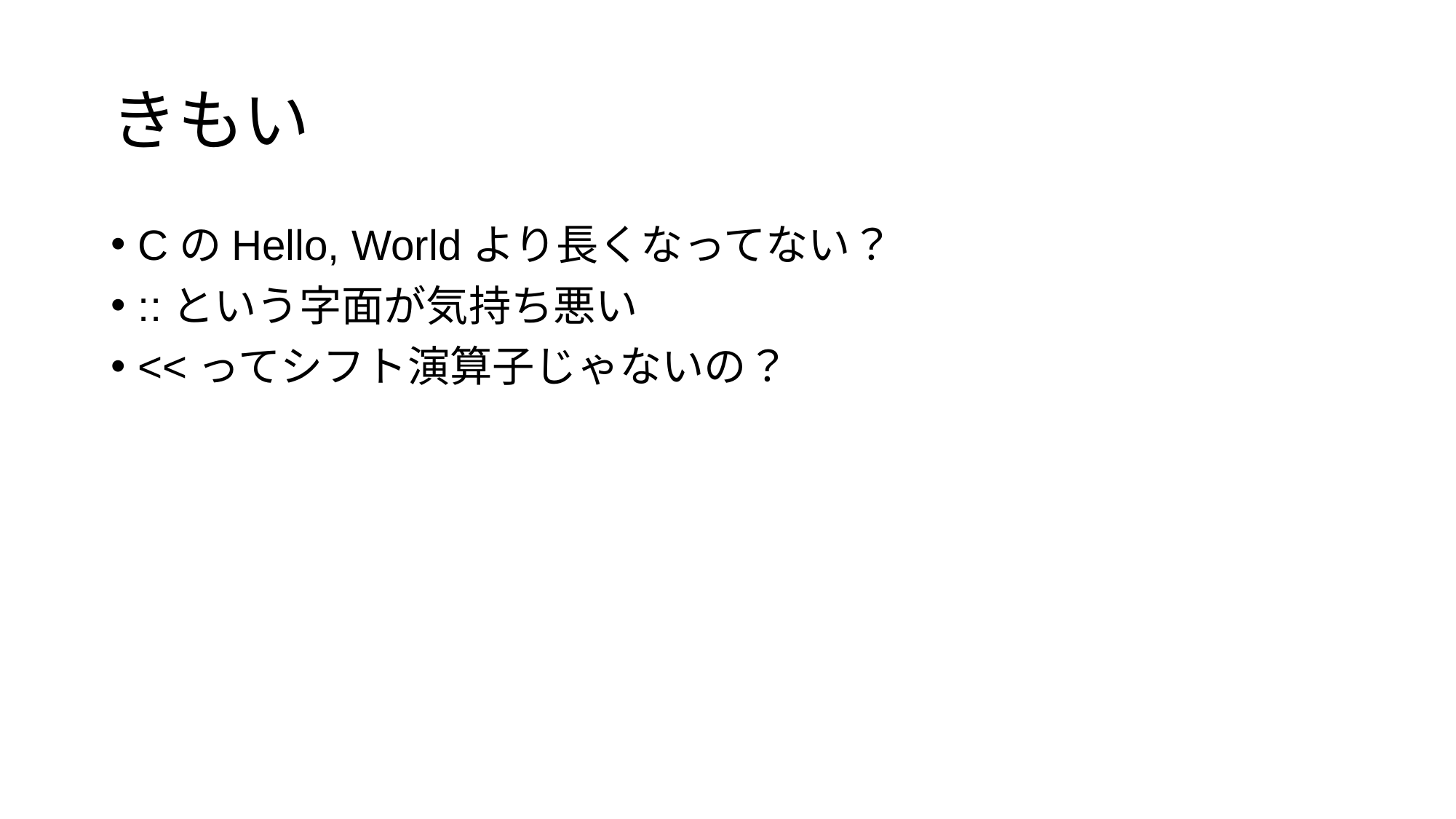

# きもい
CのHello, Worldより長くなってない？
::という字面が気持ち悪い
<<ってシフト演算子じゃないの？